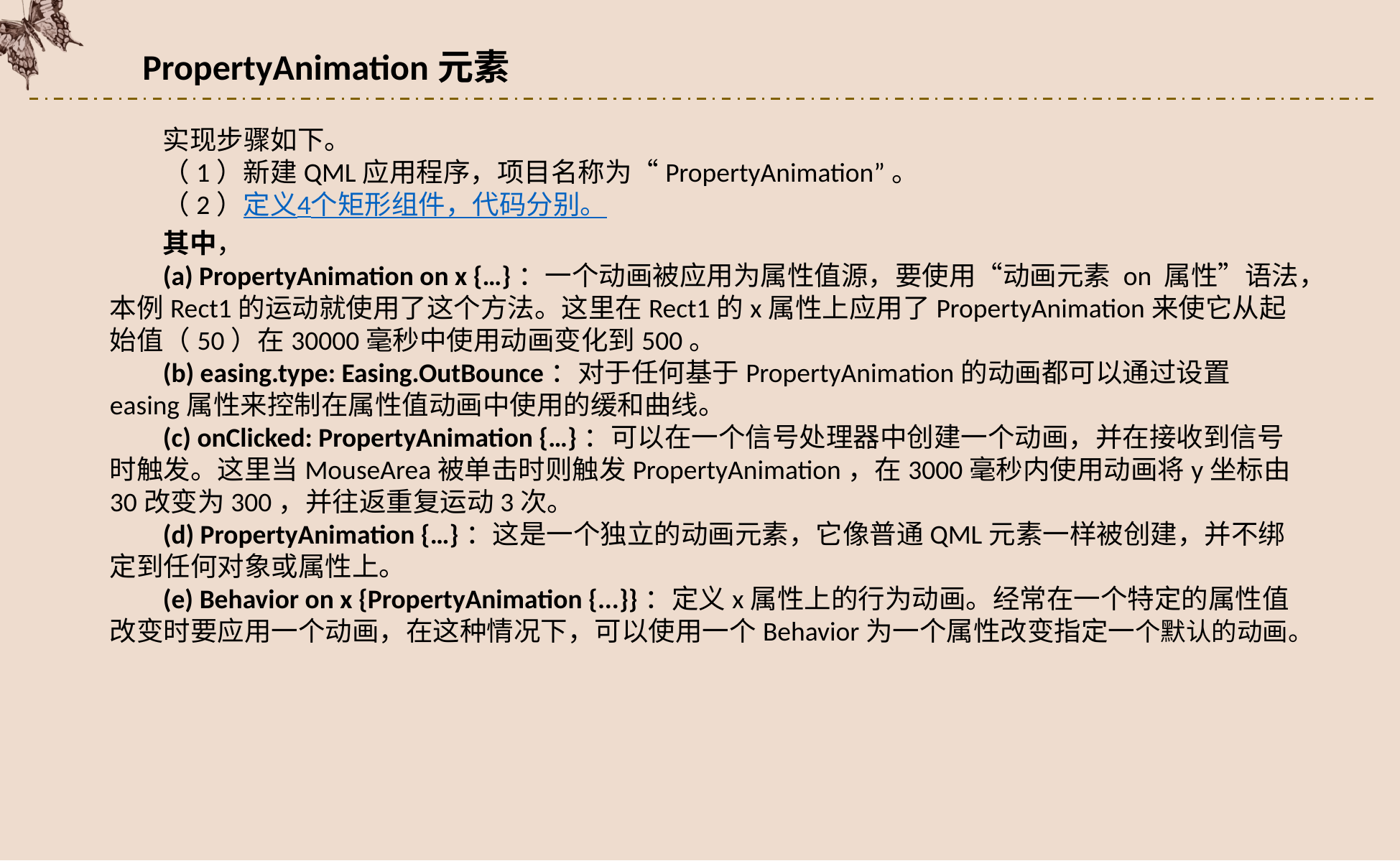

PropertyAnimation元素
实现步骤如下。
（1）新建QML应用程序，项目名称为“PropertyAnimation”。
（2）定义4个矩形组件，代码分别。
其中，
(a) PropertyAnimation on x {…}：一个动画被应用为属性值源，要使用“动画元素 on 属性”语法，本例Rect1的运动就使用了这个方法。这里在Rect1的x属性上应用了PropertyAnimation来使它从起始值（50）在30000毫秒中使用动画变化到500。
(b) easing.type: Easing.OutBounce：对于任何基于PropertyAnimation的动画都可以通过设置easing属性来控制在属性值动画中使用的缓和曲线。
(c) onClicked: PropertyAnimation {…}：可以在一个信号处理器中创建一个动画，并在接收到信号时触发。这里当MouseArea被单击时则触发PropertyAnimation，在3000毫秒内使用动画将y坐标由30改变为300，并往返重复运动3次。
(d) PropertyAnimation {…}：这是一个独立的动画元素，它像普通QML元素一样被创建，并不绑定到任何对象或属性上。
(e) Behavior on x {PropertyAnimation {...}}：定义x属性上的行为动画。经常在一个特定的属性值改变时要应用一个动画，在这种情况下，可以使用一个Behavior为一个属性改变指定一个默认的动画。